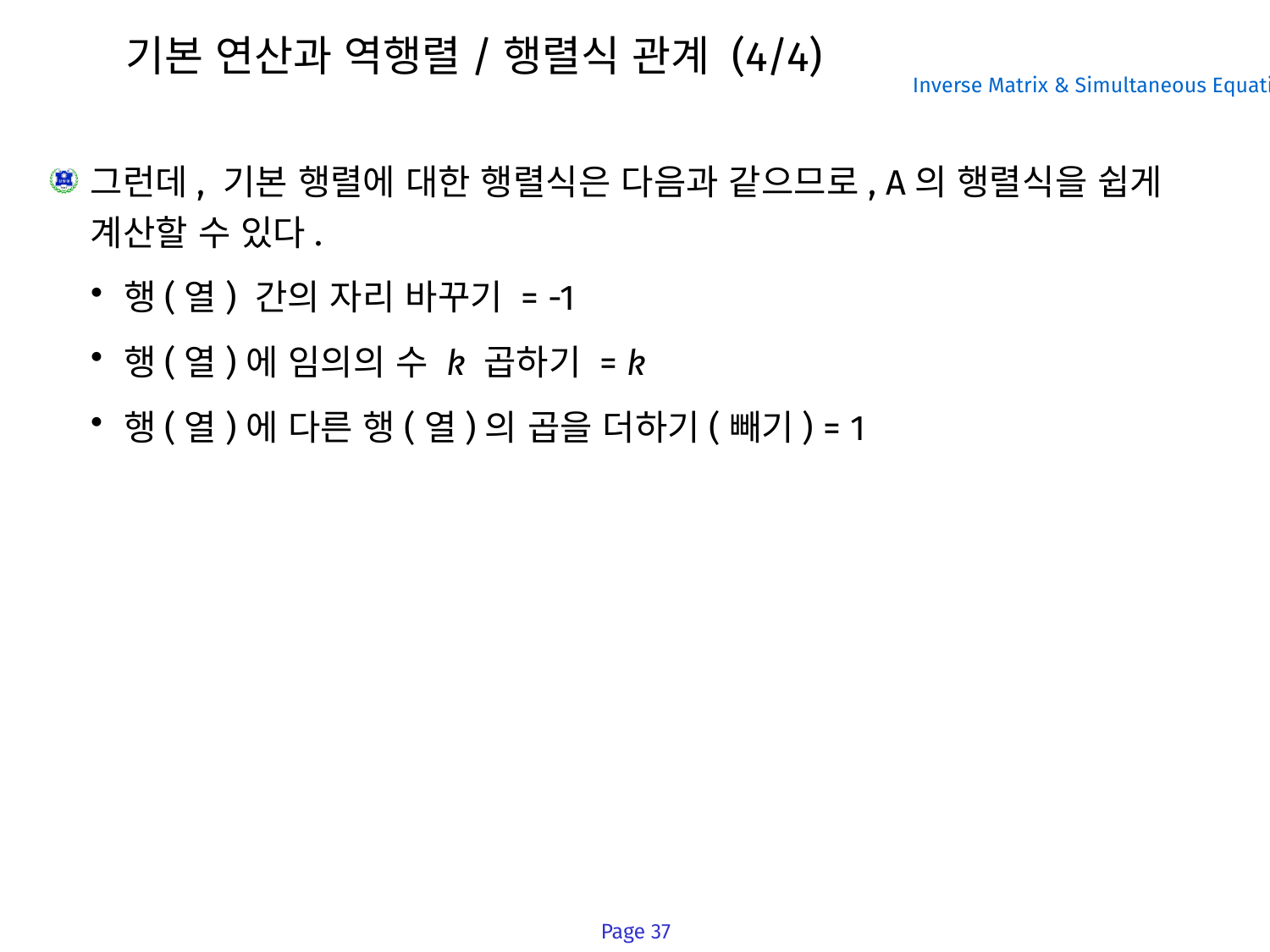

기본 연산과 역행렬/행렬식 관계 (4/4)
Inverse Matrix & Simultaneous Equation
그런데, 기본 행렬에 대한 행렬식은 다음과 같으므로, A의 행렬식을 쉽게 계산할 수 있다.
행(열) 간의 자리 바꾸기 = -1
행(열)에 임의의 수 k 곱하기 = k
행(열)에 다른 행(열)의 곱을 더하기(빼기) = 1
Page 37